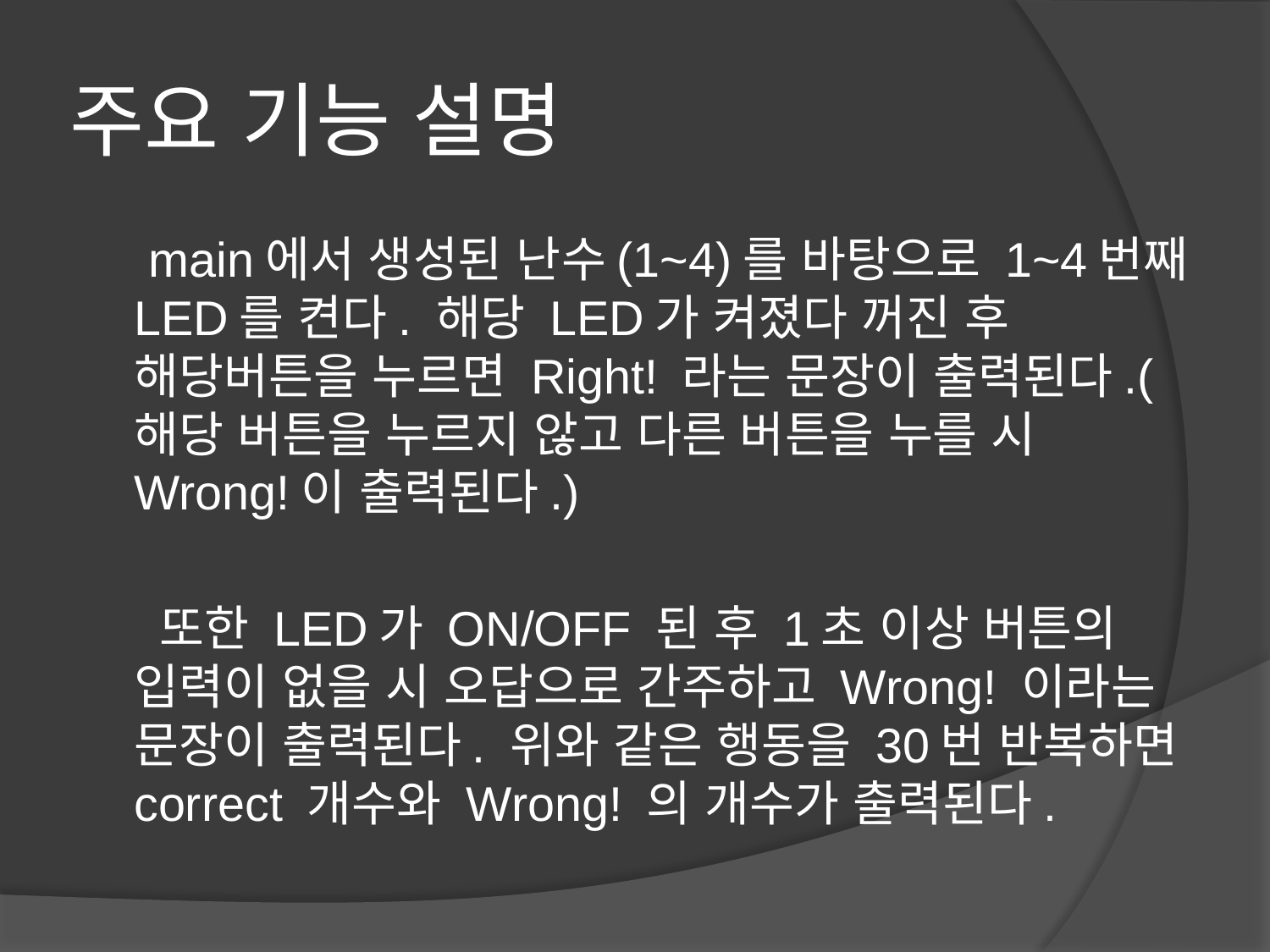

# 주요 기능 설명
     main에서 생성된 난수(1~4)를 바탕으로 1~4번째 LED를 켠다. 해당 LED가 켜졌다 꺼진 후 해당버튼을 누르면 Right! 라는 문장이 출력된다.(해당 버튼을 누르지 않고 다른 버튼을 누를 시 Wrong!이 출력된다.)

     또한 LED가 ON/OFF 된 후 1초 이상 버튼의 입력이 없을 시 오답으로 간주하고 Wrong! 이라는 문장이 출력된다. 위와 같은 행동을 30번 반복하면 correct 개수와 Wrong! 의 개수가 출력된다.